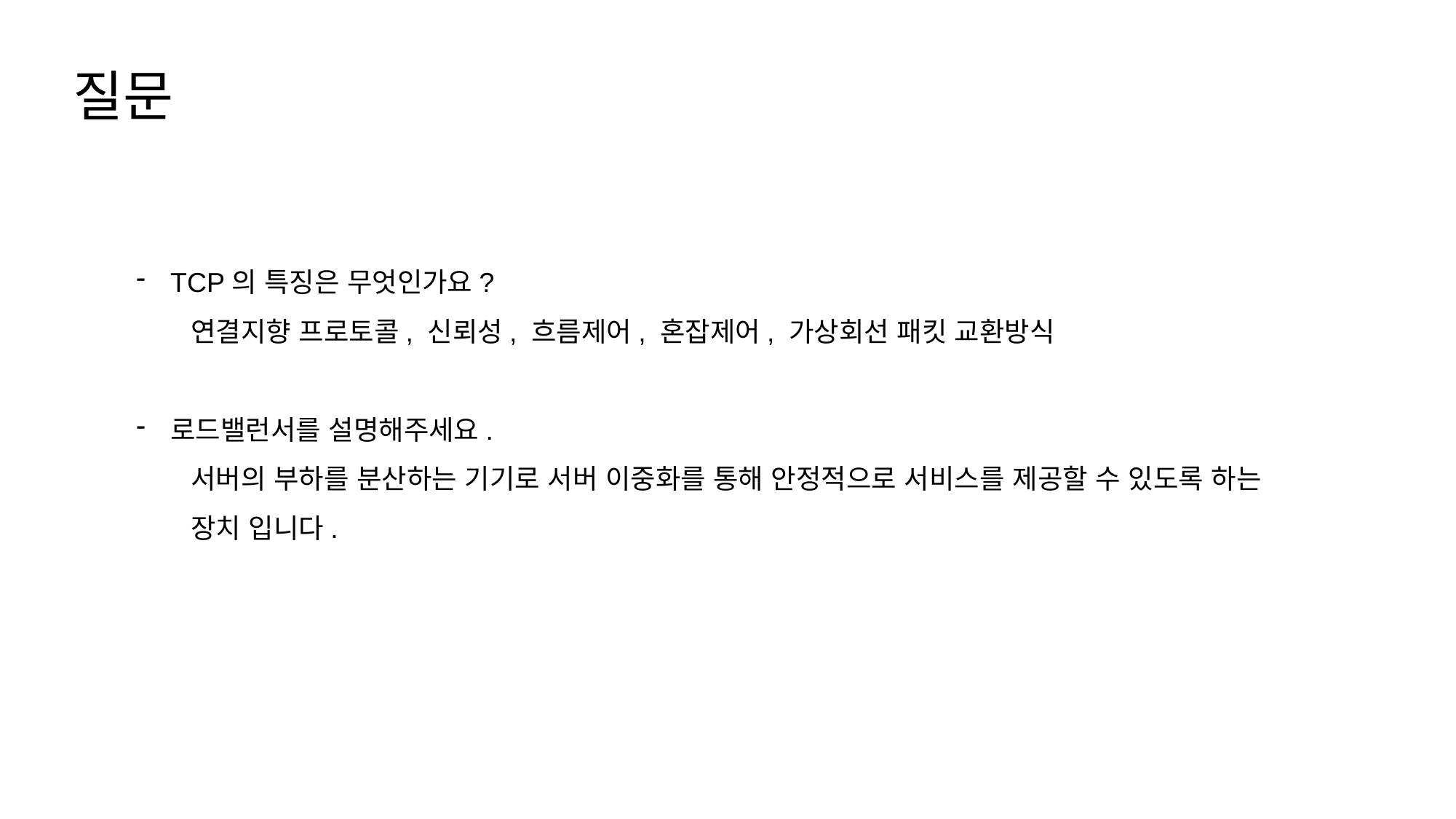

질문
TCP의 특징은 무엇인가요?
연결지향 프로토콜, 신뢰성, 흐름제어, 혼잡제어, 가상회선 패킷 교환방식

로드밸런서를 설명해주세요.
서버의 부하를 분산하는 기기로 서버 이중화를 통해 안정적으로 서비스를 제공할 수 있도록 하는 장치 입니다.